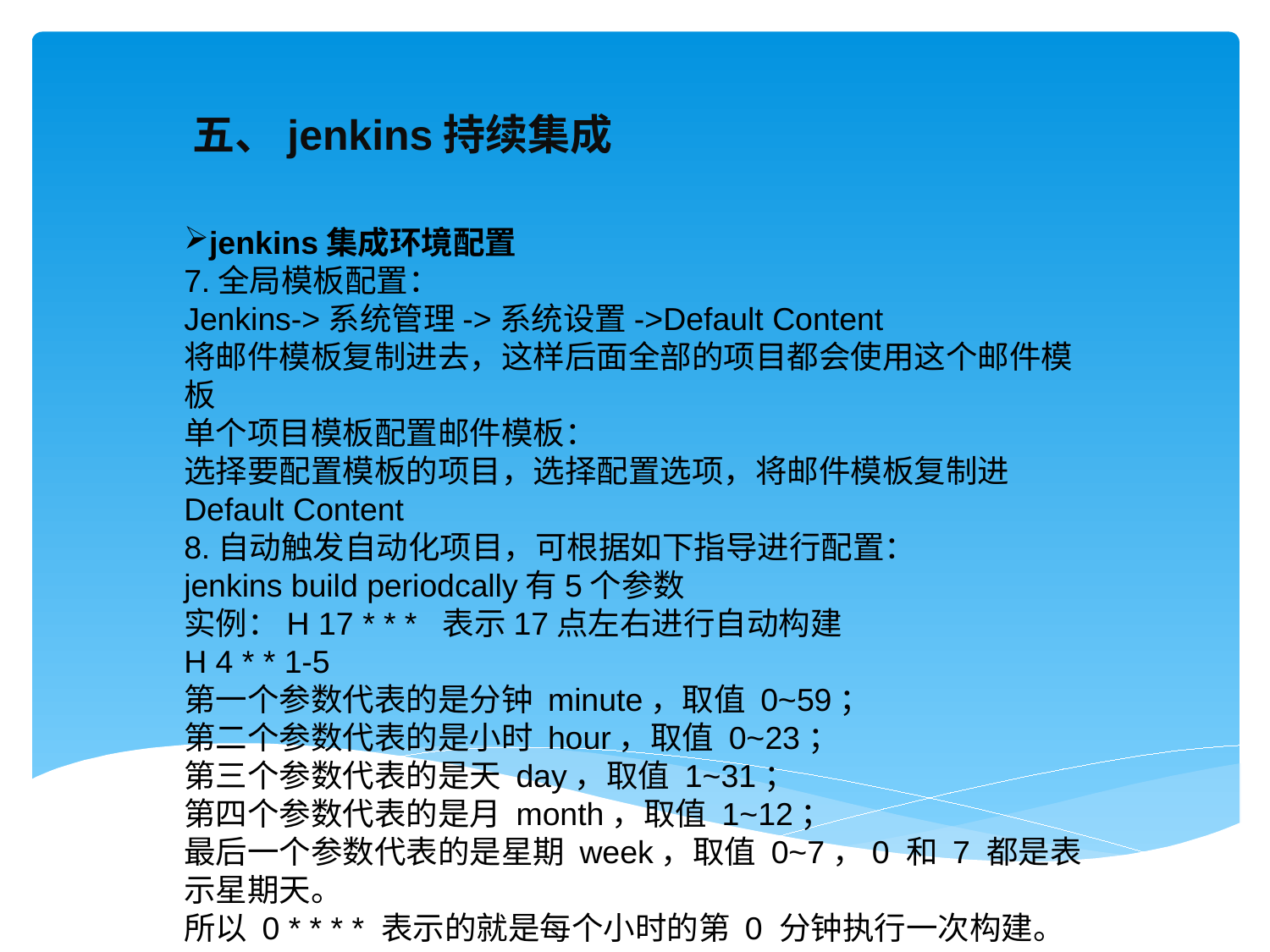

五、jenkins持续集成
jenkins集成环境配置
7.全局模板配置：
Jenkins->系统管理->系统设置->Default Content
将邮件模板复制进去，这样后面全部的项目都会使用这个邮件模板
单个项目模板配置邮件模板：
选择要配置模板的项目，选择配置选项，将邮件模板复制进Default Content
8.自动触发自动化项目，可根据如下指导进行配置：
jenkins build periodcally有5个参数
实例：H 17 * * *  表示17点左右进行自动构建
H 4 * * 1-5
第一个参数代表的是分钟 minute，取值 0~59；
第二个参数代表的是小时 hour，取值 0~23；
第三个参数代表的是天 day，取值 1~31；
第四个参数代表的是月 month，取值 1~12；
最后一个参数代表的是星期 week，取值 0~7，0 和 7 都是表示星期天。
所以 0 * * * * 表示的就是每个小时的第 0 分钟执行一次构建。